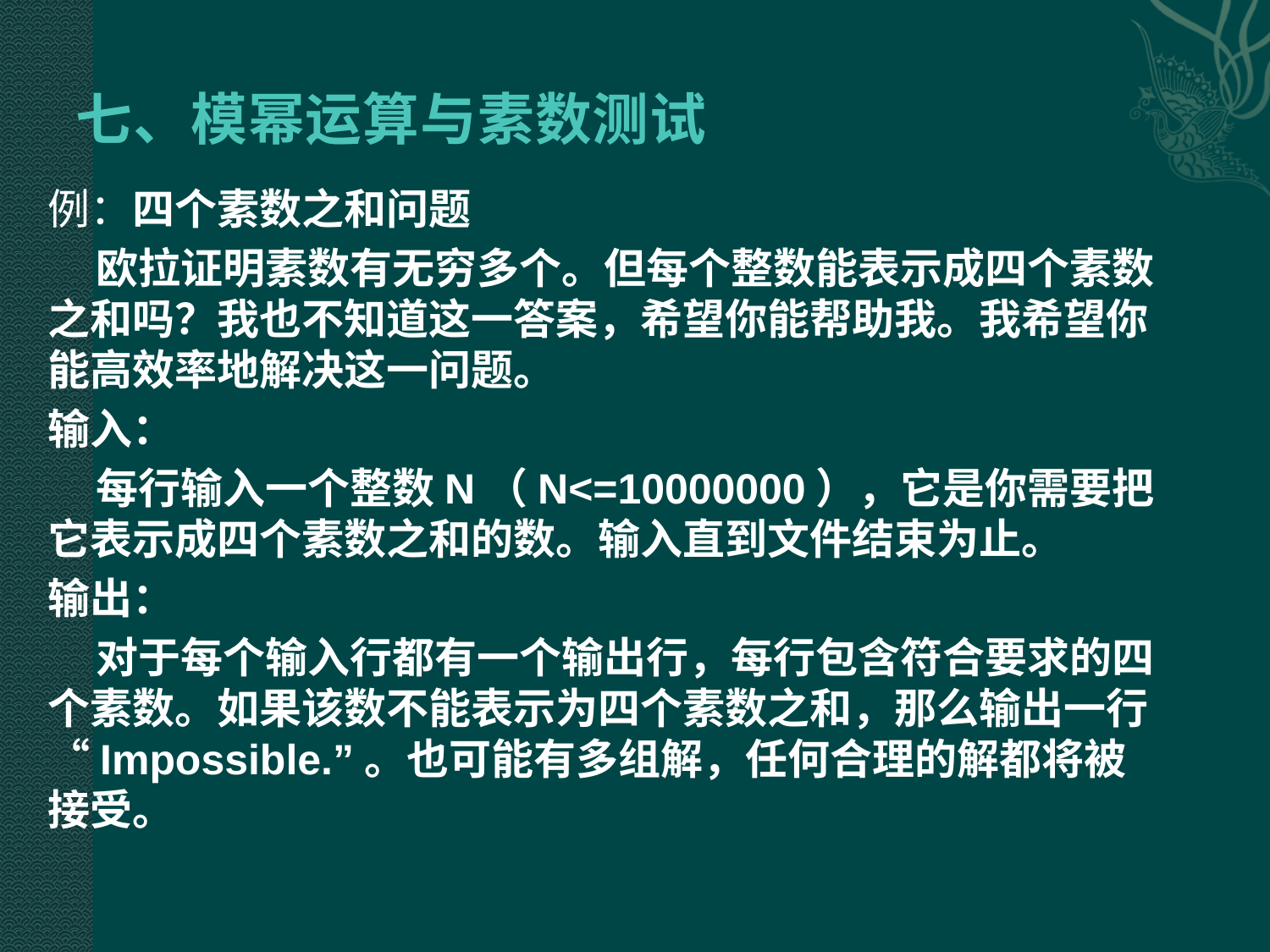

# 七、模幂运算与素数测试
例：四个素数之和问题
    欧拉证明素数有无穷多个。但每个整数能表示成四个素数之和吗？我也不知道这一答案，希望你能帮助我。我希望你能高效率地解决这一问题。
输入：
    每行输入一个整数N（N<=10000000），它是你需要把它表示成四个素数之和的数。输入直到文件结束为止。
输出：
    对于每个输入行都有一个输出行，每行包含符合要求的四个素数。如果该数不能表示为四个素数之和，那么输出一行“Impossible.”。也可能有多组解，任何合理的解都将被接受。